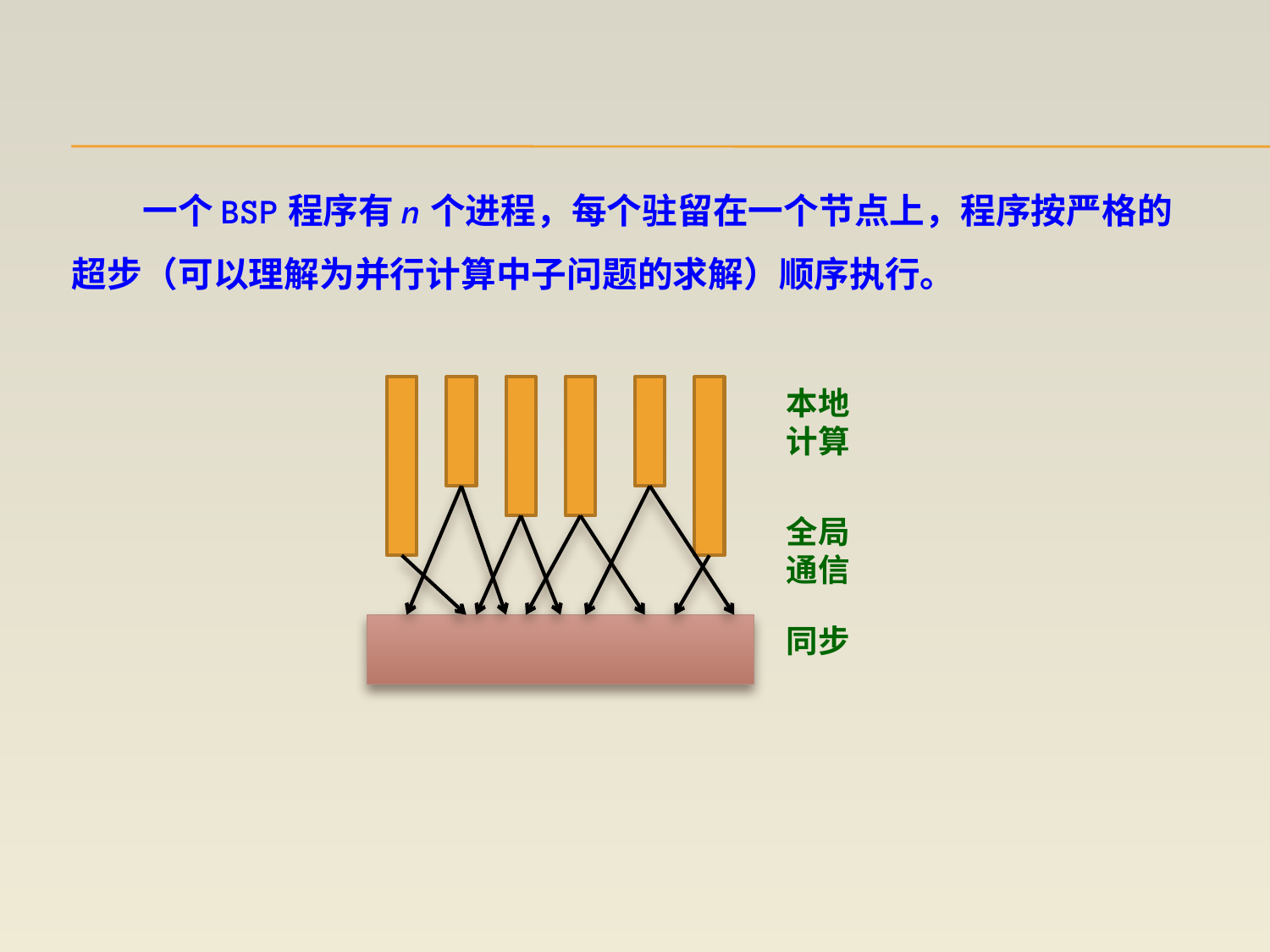

一个BSP程序有n个进程，每个驻留在一个节点上，程序按严格的超步（可以理解为并行计算中子问题的求解）顺序执行。

本地
计算
全局
通信

同步